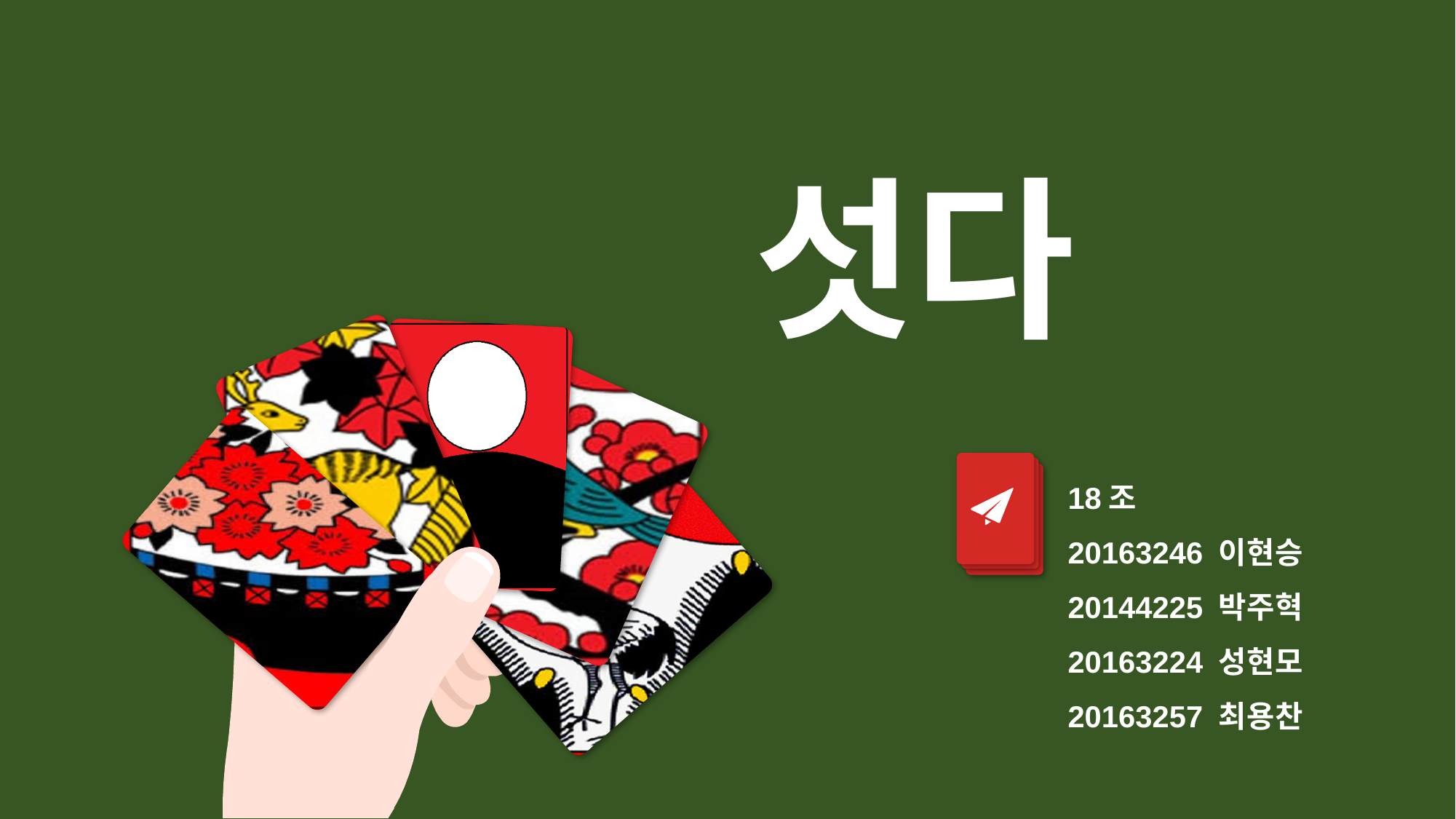

섯다

18조
20163246 이현승
20144225 박주혁
20163224 성현모
20163257 최용찬